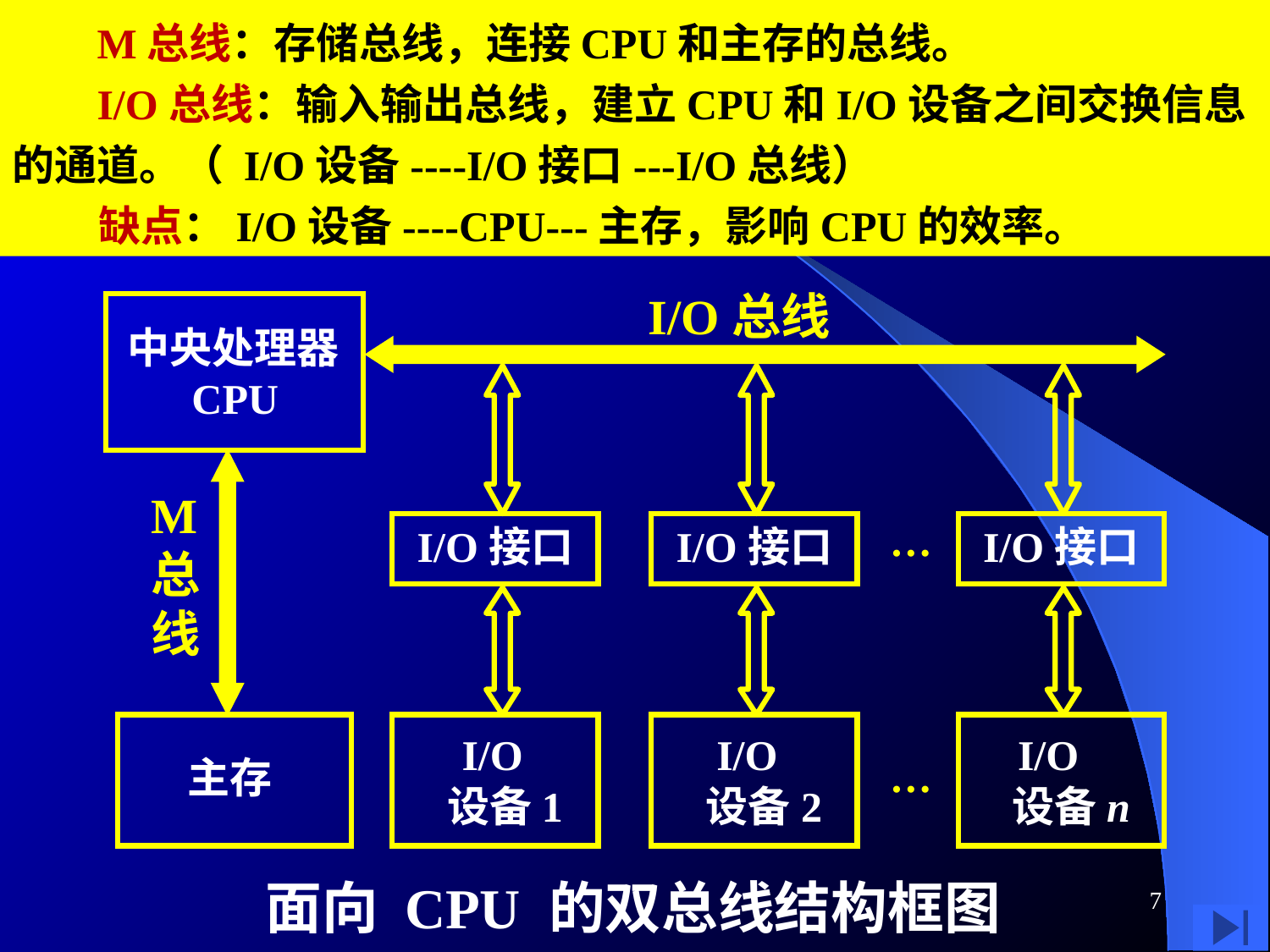

M总线：存储总线，连接CPU和主存的总线。
        I/O总线：输入输出总线，建立CPU和I/O设备之间交换信息的通道。（ I/O设备----I/O接口---I/O总线）
        缺点：I/O设备----CPU---主存，影响CPU的效率。
3.1
三、总线结构的计算机举例
1. 面向 CPU 的双总线结构框图
I/O总线

  中央处理器
       CPU

I/O接口
I/O接口
…
I/O接口

主存

      I/O
 设备1
     I/O
 设备2
…
    I/O
 设备n

M
总
线
     面向 CPU 的双总线结构框图
7